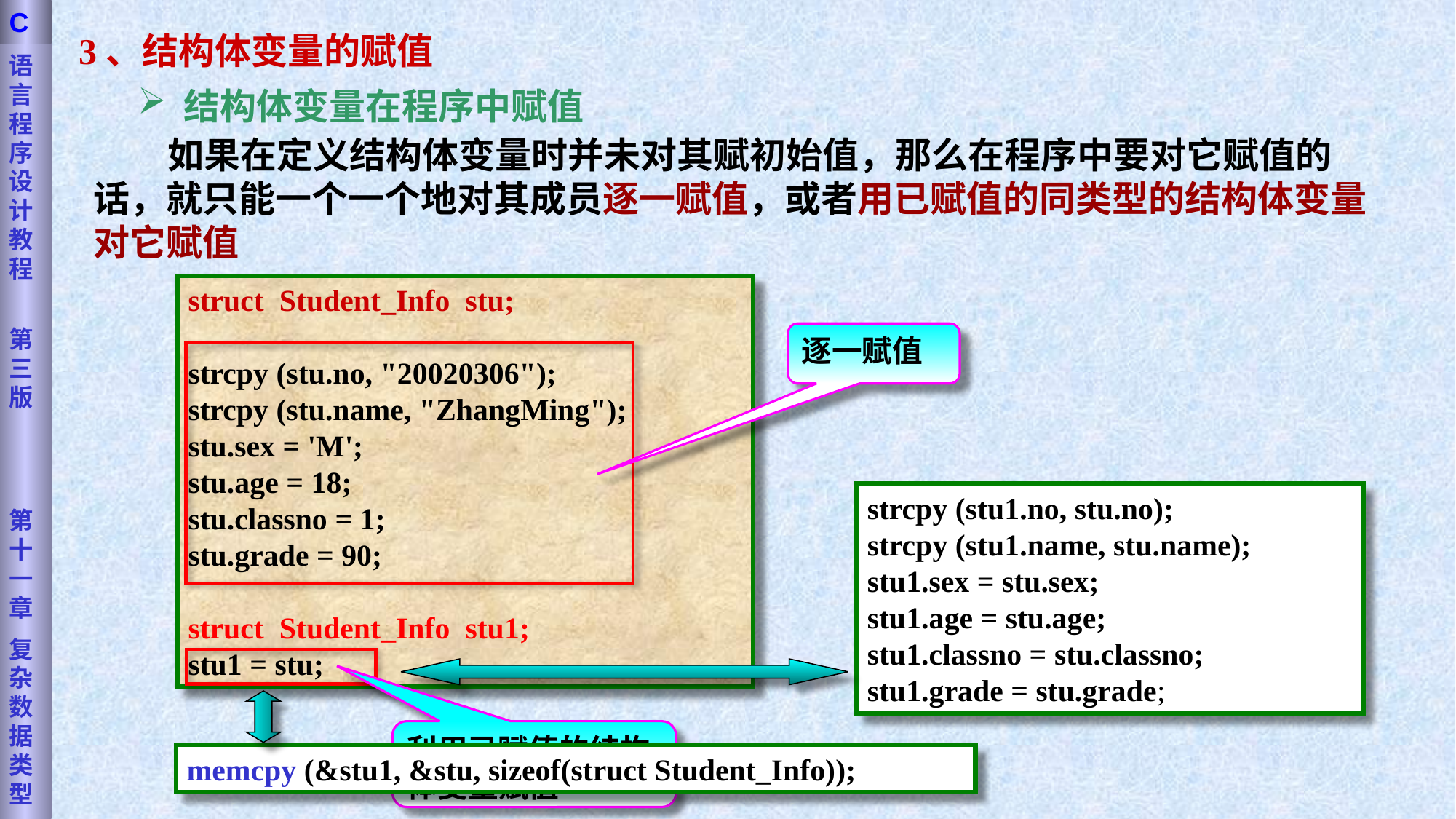

语言程序设计教程
第三版

第十一章
复杂数据类型
C
3、结构体变量的赋值
 结构体变量在程序中赋值
        如果在定义结构体变量时并未对其赋初始值，那么在程序中要对它赋值的话，就只能一个一个地对其成员逐一赋值，或者用已赋值的同类型的结构体变量对它赋值
struct  Student_Info  stu;

strcpy (stu.no, "20020306");
strcpy (stu.name, "ZhangMing");
stu.sex = 'M';
stu.age = 18;
stu.classno = 1;
stu.grade = 90;

struct  Student_Info  stu1;
stu1 = stu;
逐一赋值

strcpy (stu1.no, stu.no);
strcpy (stu1.name, stu.name);
stu1.sex = stu.sex;
stu1.age = stu.age;
stu1.classno = stu.classno;
stu1.grade = stu.grade;

利用已赋值的结构体变量赋值

memcpy (&stu1, &stu, sizeof(struct Student_Info));